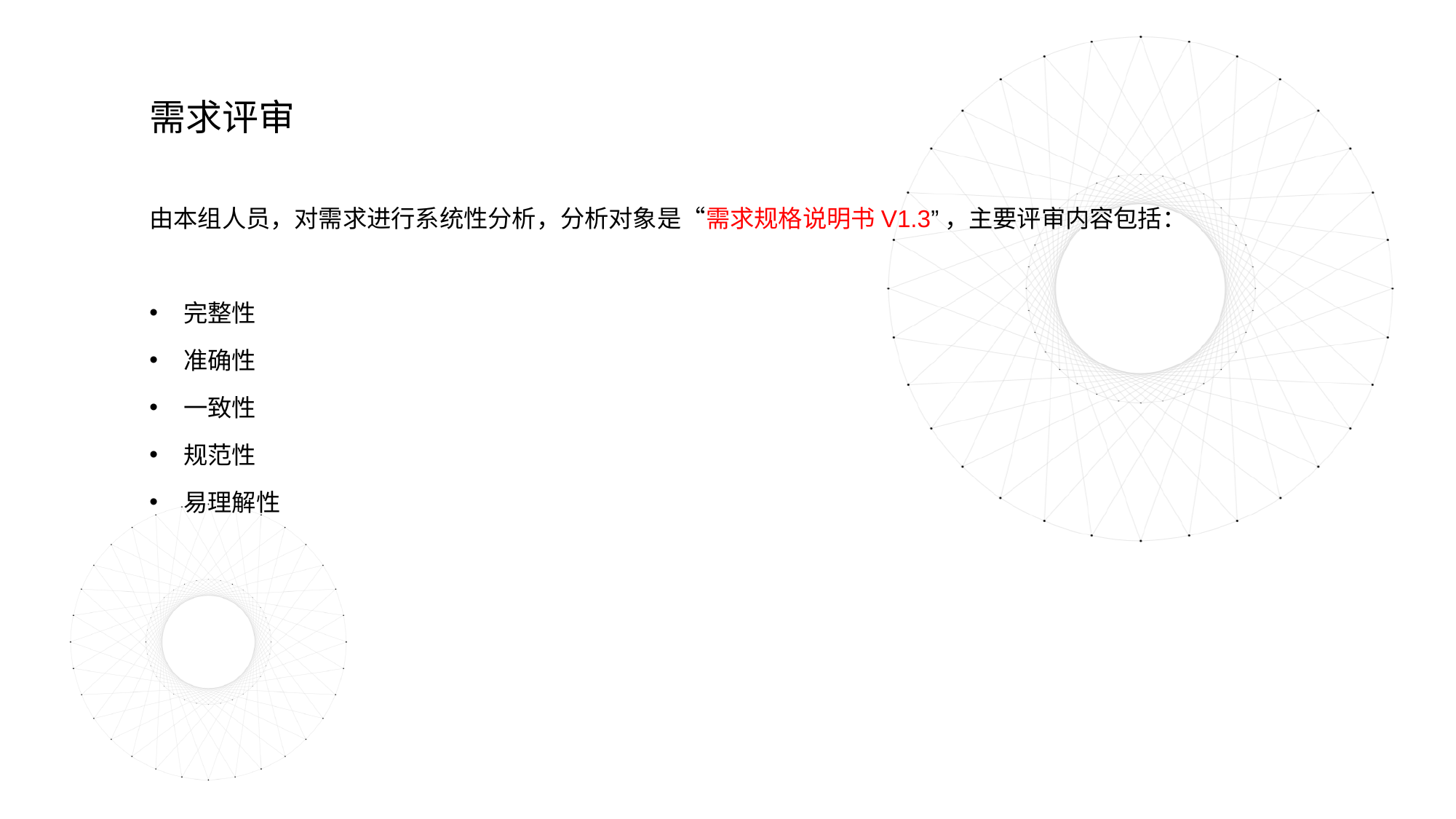

需求评审
由本组人员，对需求进行系统性分析，分析对象是“需求规格说明书V1.3”，主要评审内容包括：

完整性
准确性
一致性
规范性
易理解性